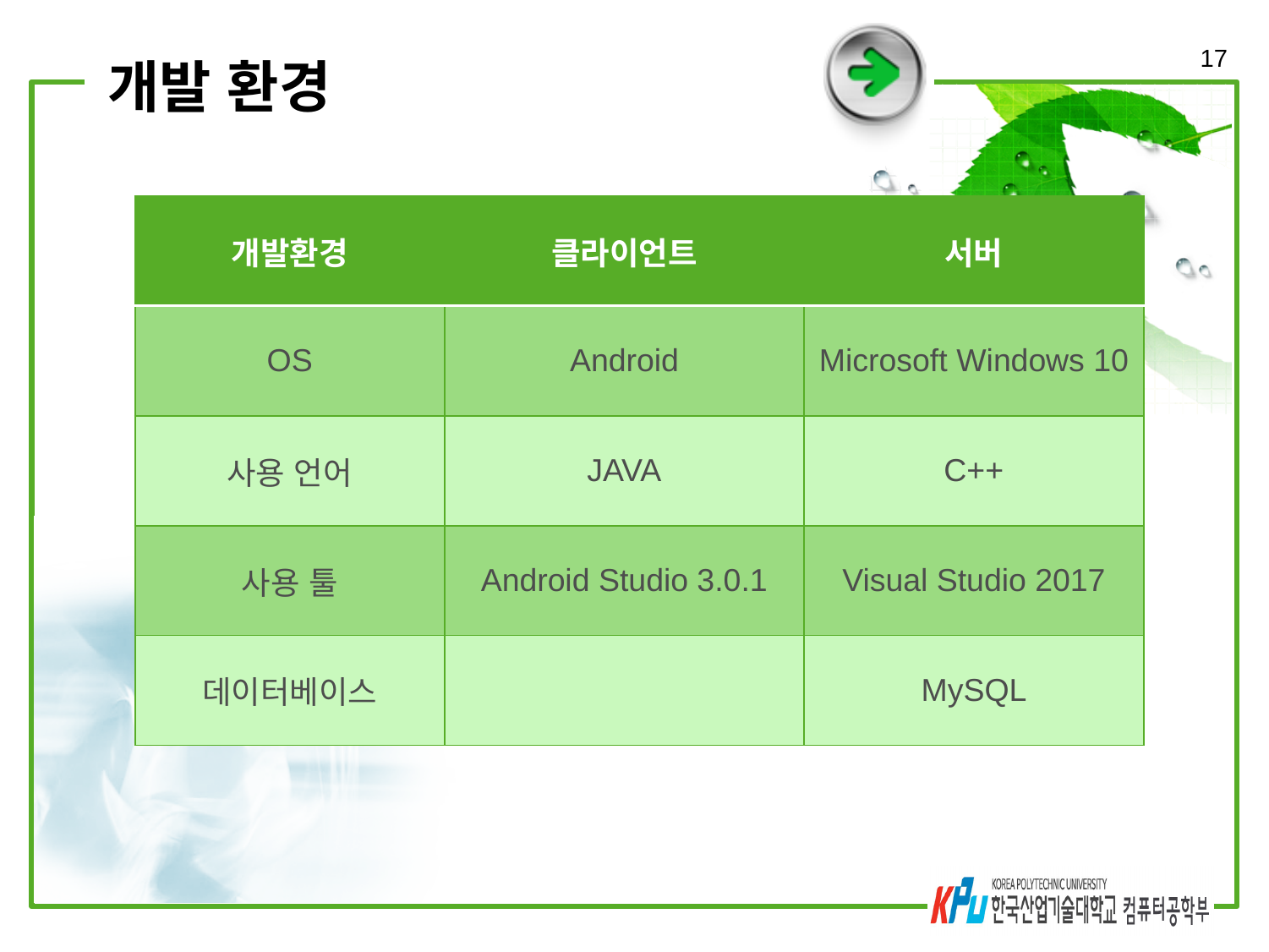

17
# 개발 환경
| 개발환경 | 클라이언트 | 서버 |
| --- | --- | --- |
| OS | Android | Microsoft Windows 10 |
| 사용 언어 | JAVA | C++ |
| 사용 툴 | Android Studio 3.0.1 | Visual Studio 2017 |
| 데이터베이스 |  | MySQL |